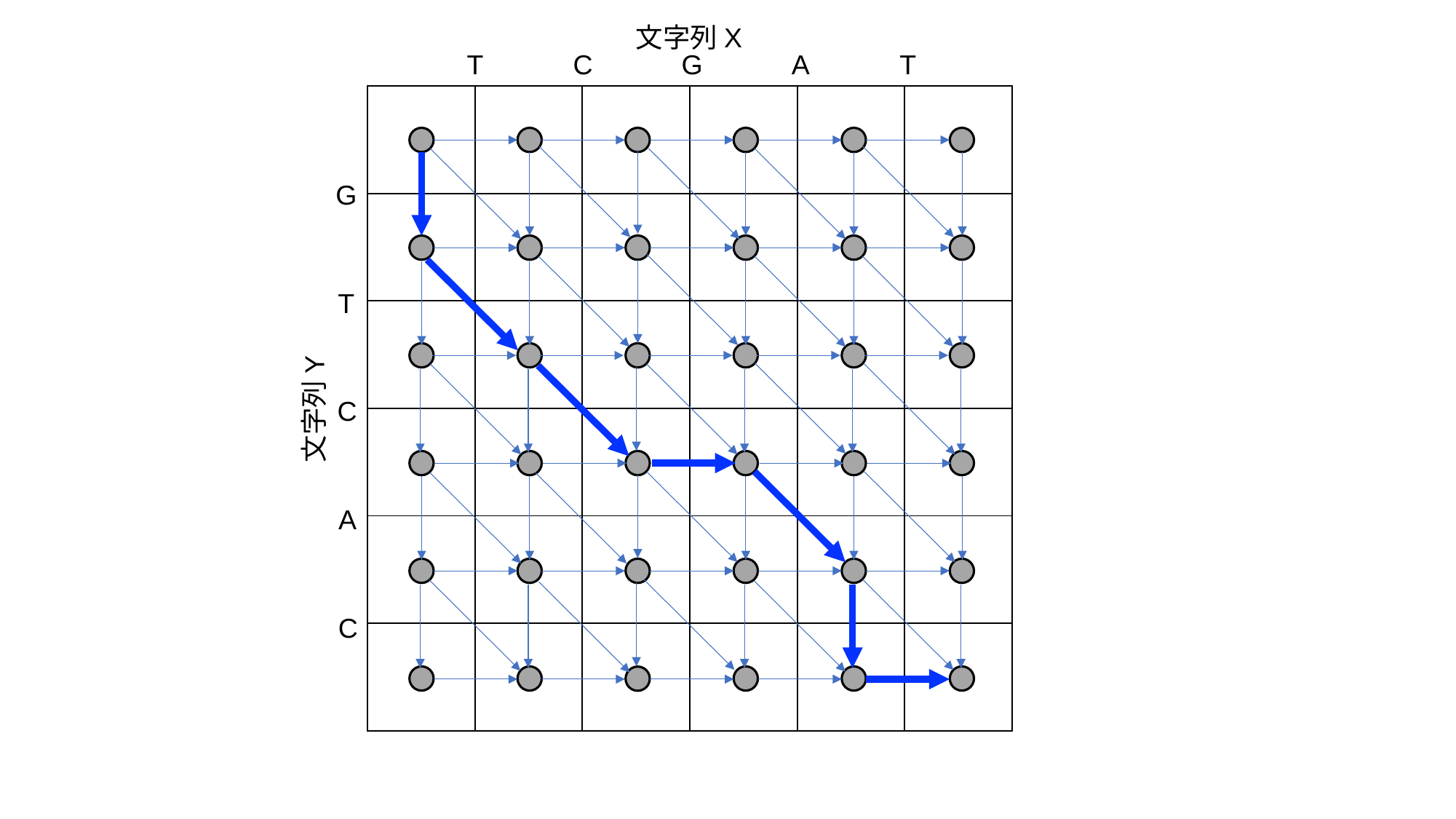

文字列X
T
C
G
A
T
|  |  |  |  |  |  |
| --- | --- | --- | --- | --- | --- |
|  |  |  |  |  |  |
|  |  |  |  |  |  |
|  |  |  |  |  |  |
|  |  |  |  |  |  |
|  |  |  |  |  |  |

G

T

文字列Y
C

A

C